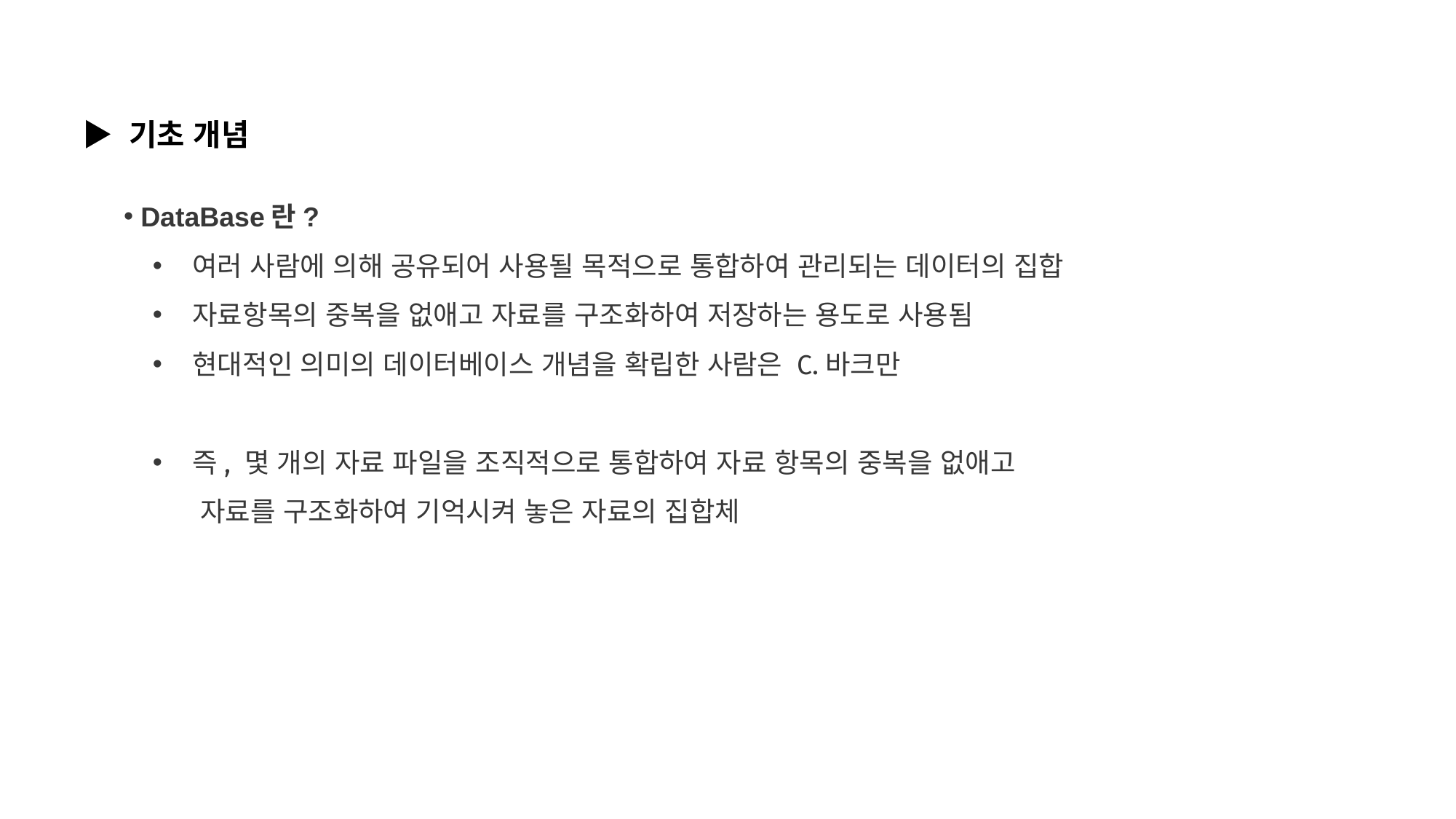

▶ 기초 개념
 DataBase란?
 여러 사람에 의해 공유되어 사용될 목적으로 통합하여 관리되는 데이터의 집합
 자료항목의 중복을 없애고 자료를 구조화하여 저장하는 용도로 사용됨
 현대적인 의미의 데이터베이스 개념을 확립한 사람은 C.바크만

 즉, 몇 개의 자료 파일을 조직적으로 통합하여 자료 항목의 중복을 없애고
  자료를 구조화하여 기억시켜 놓은 자료의 집합체